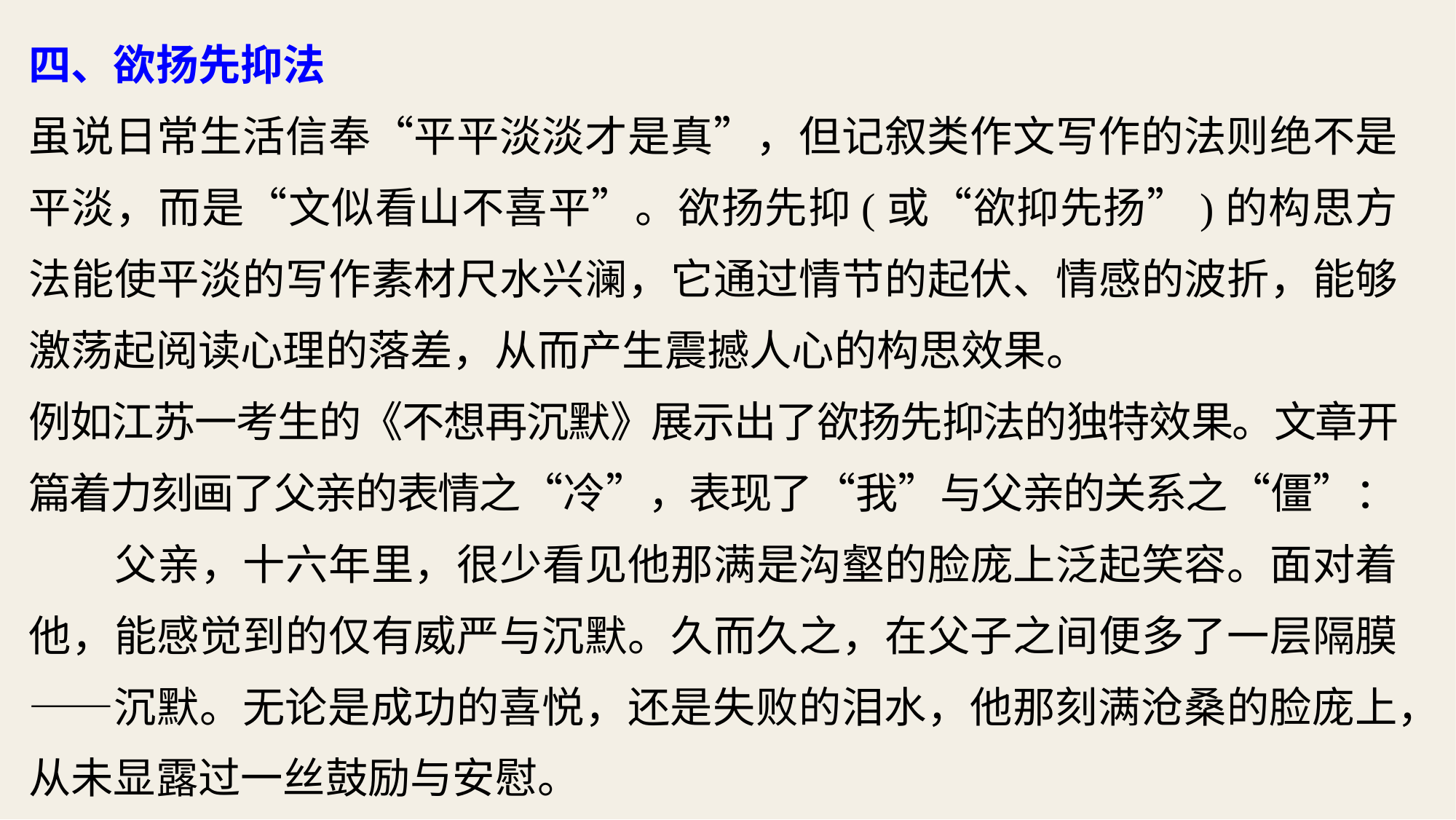

四、欲扬先抑法
虽说日常生活信奉“平平淡淡才是真”，但记叙类作文写作的法则绝不是平淡，而是“文似看山不喜平”。欲扬先抑(或“欲抑先扬”)的构思方法能使平淡的写作素材尺水兴澜，它通过情节的起伏、情感的波折，能够激荡起阅读心理的落差，从而产生震撼人心的构思效果。
例如江苏一考生的《不想再沉默》展示出了欲扬先抑法的独特效果。文章开篇着力刻画了父亲的表情之“冷”，表现了“我”与父亲的关系之“僵”：
父亲，十六年里，很少看见他那满是沟壑的脸庞上泛起笑容。面对着他，能感觉到的仅有威严与沉默。久而久之，在父子之间便多了一层隔膜——沉默。无论是成功的喜悦，还是失败的泪水，他那刻满沧桑的脸庞上，从未显露过一丝鼓励与安慰。